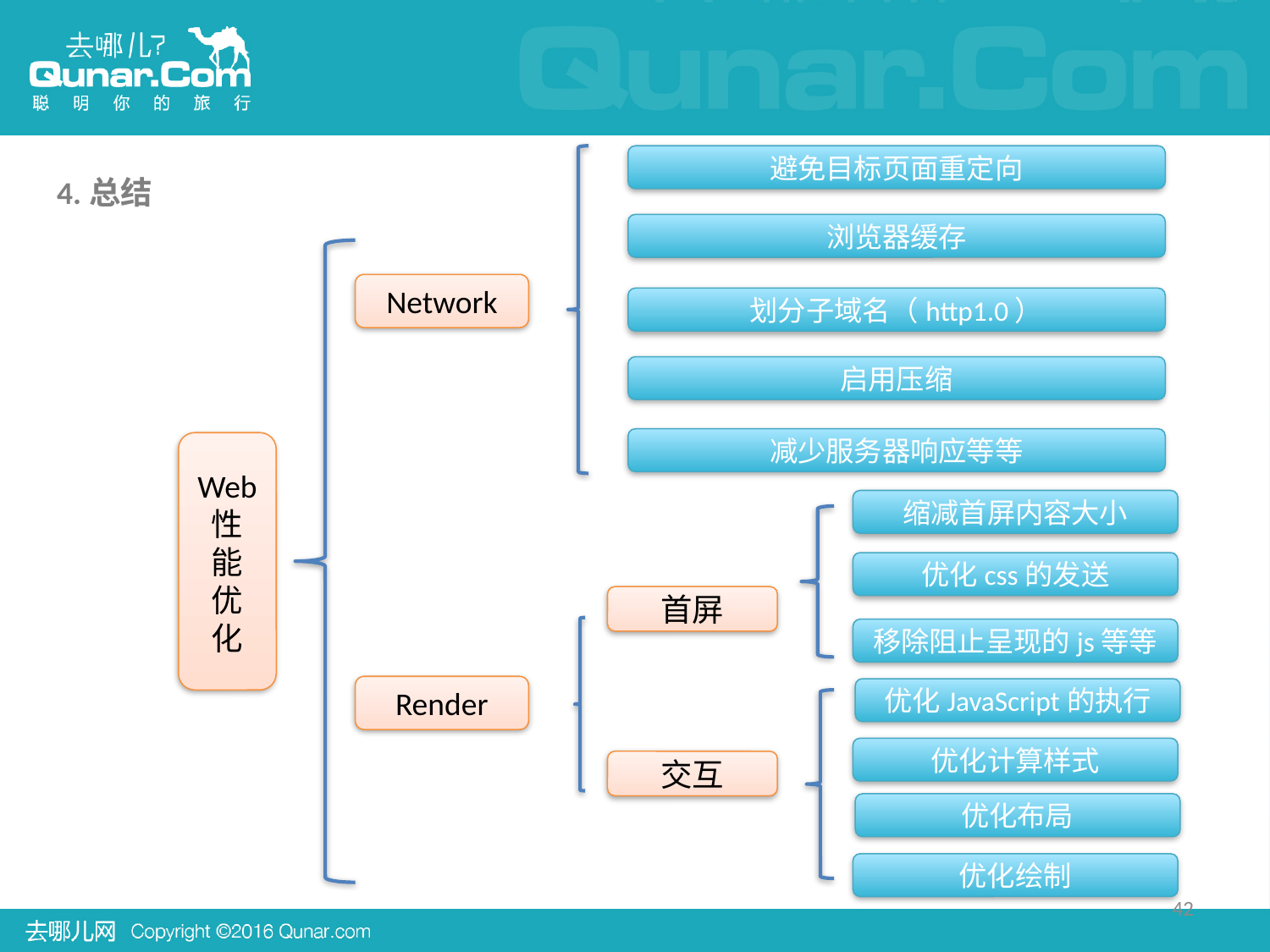

避免目标页面重定向
4.总结
浏览器缓存

Network
划分子域名（http1.0）
启用压缩
减少服务器响应等等
Web
性能优化
缩减首屏内容大小

优化css的发送
首屏

移除阻止呈现的js等等
Render
优化JavaScript的执行

优化计算样式
交互
优化布局
优化绘制
42